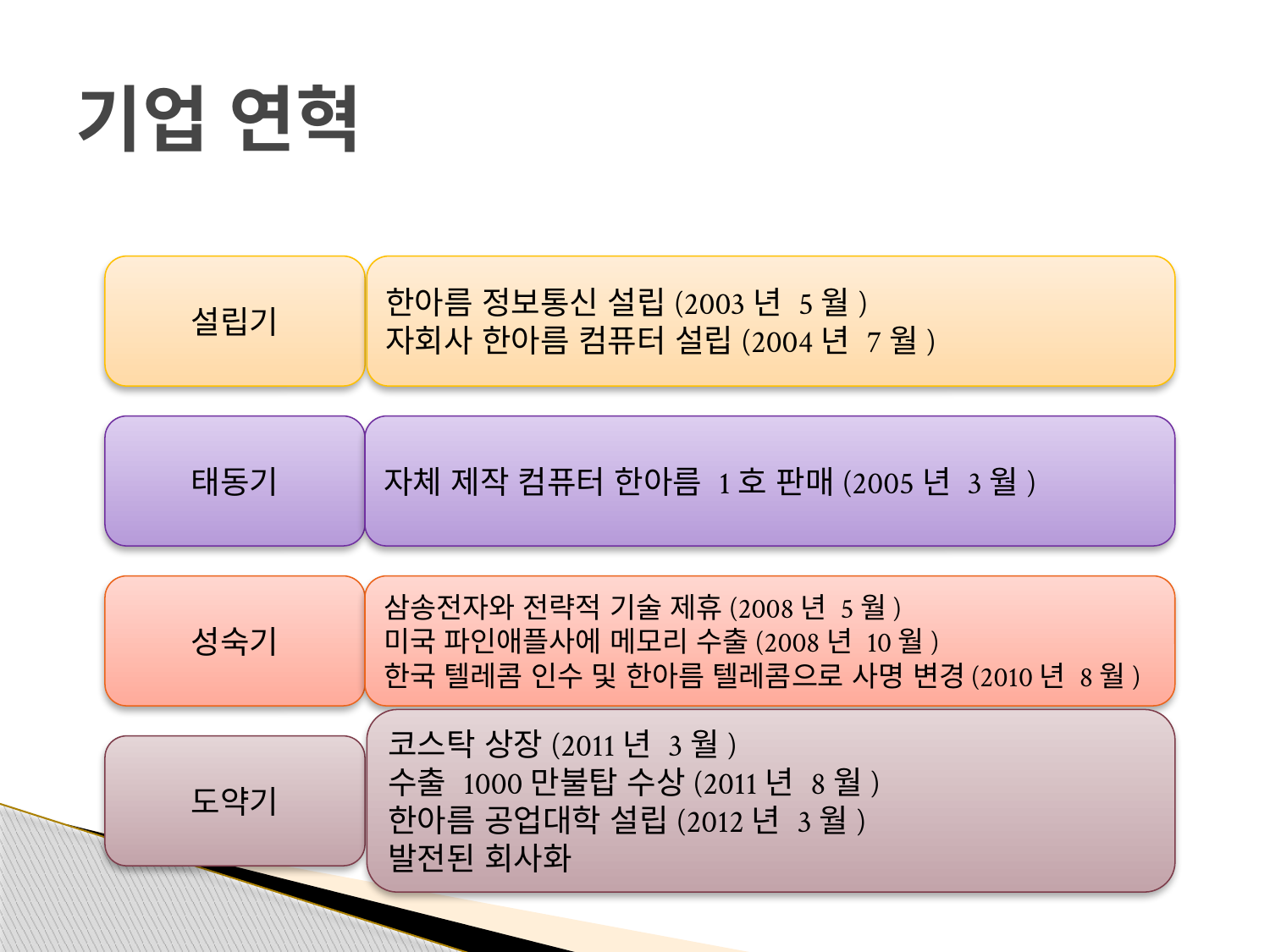

# 기업 연혁
설립기
한아름 정보통신 설립(2003년 5월)
자회사 한아름 컴퓨터 설립(2004년 7월)
태동기
자체 제작 컴퓨터 한아름 1호 판매(2005년 3월)
성숙기
삼송전자와 전략적 기술 제휴(2008년 5월)
미국 파인애플사에 메모리 수출(2008년 10월)
한국 텔레콤 인수 및 한아름 텔레콤으로 사명 변경(2010년 8월)
코스탁 상장(2011년 3월)
수출 1000만불탑 수상(2011년 8월)
한아름 공업대학 설립(2012년 3월)
발전된 회사화
도약기